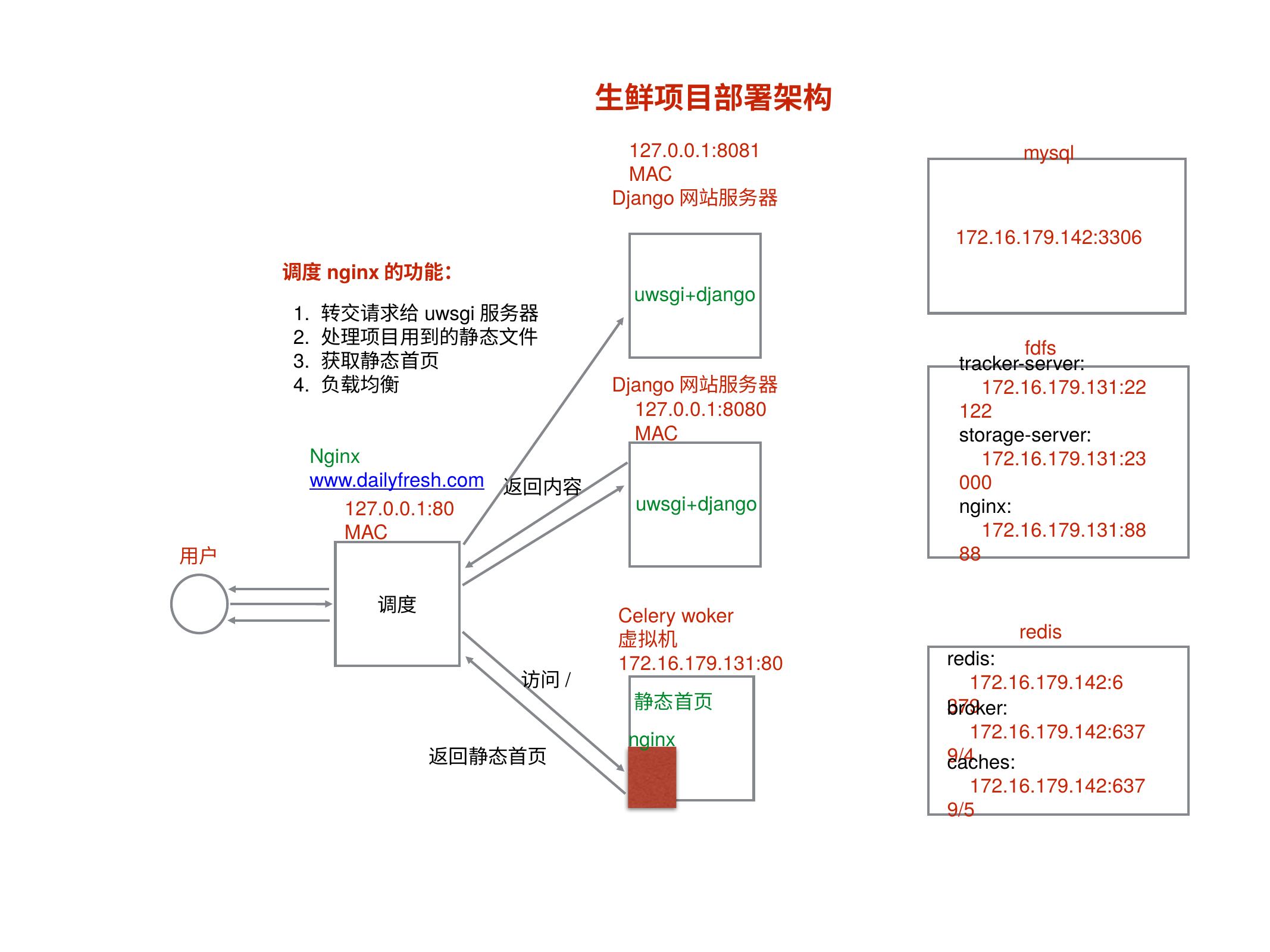

生鲜项目部署架构
mysql
127.0.0.1:8081
MAC

Django网站服务器
172.16.179.142:3306

调度nginx的功能：
转交请求给uwsgi服务器
处理项目用到的静态文件
获取静态首页
负载均衡
uwsgi+django

fdfs
Django网站服务器

tracker-server:
172.16.179.131:22122
storage-server:
172.16.179.131:23000
nginx:
172.16.179.131:8888
127.0.0.1:8080
MAC
Nginx
www.dailyfresh.com

返回内容

uwsgi+django
127.0.0.1:80
MAC
用户

调度

Celery woker
虚拟机
172.16.179.131:80

redis

redis:
172.16.179.142:6379

访问/

静态首页
broker:
172.16.179.142:6379/4
nginx
返回静态首页

caches:
172.16.179.142:6379/5